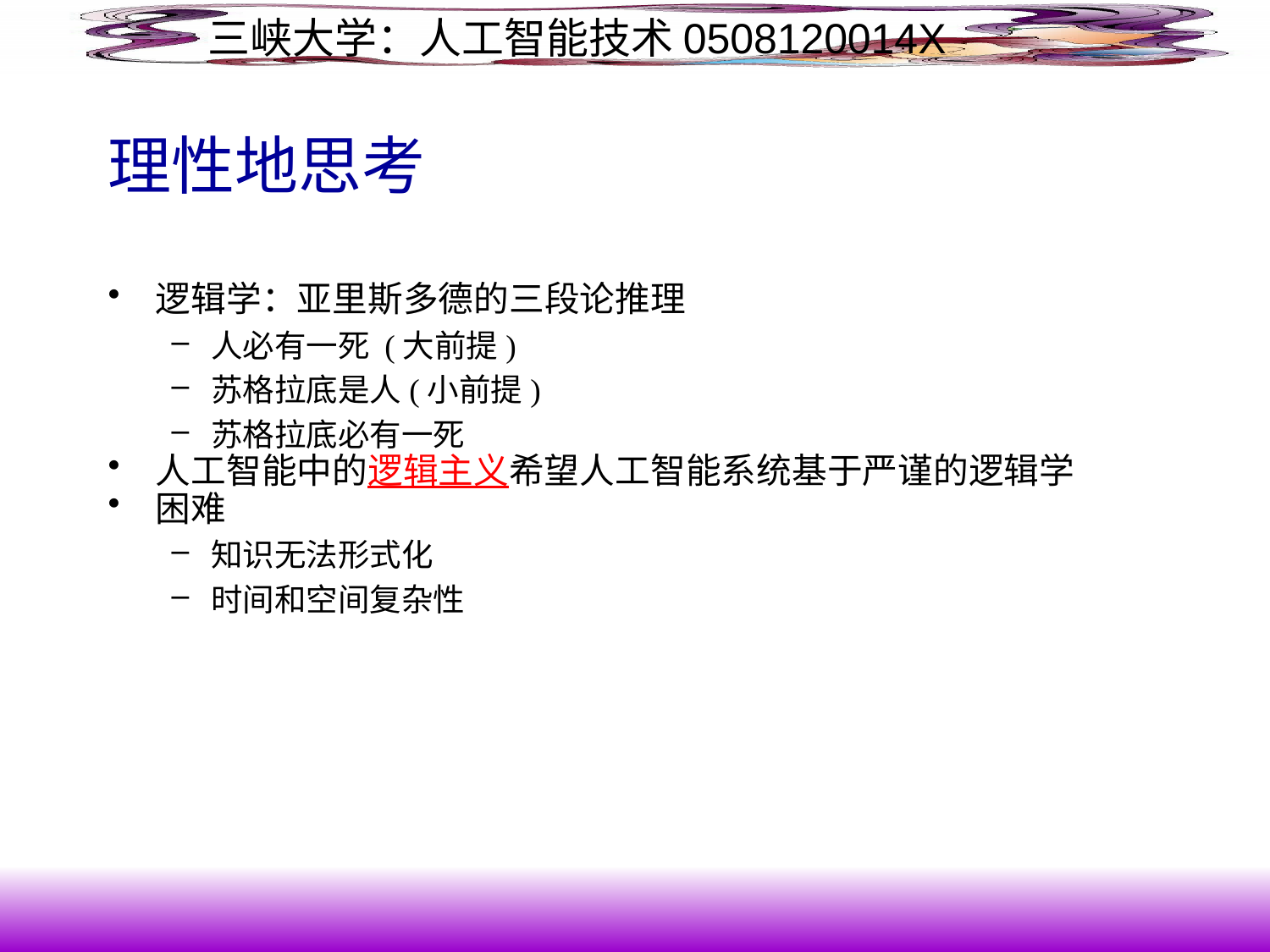

# 理性地思考
逻辑学：亚里斯多德的三段论推理
人必有一死 (大前提)
苏格拉底是人(小前提)
苏格拉底必有一死
人工智能中的逻辑主义希望人工智能系统基于严谨的逻辑学
困难
知识无法形式化
时间和空间复杂性